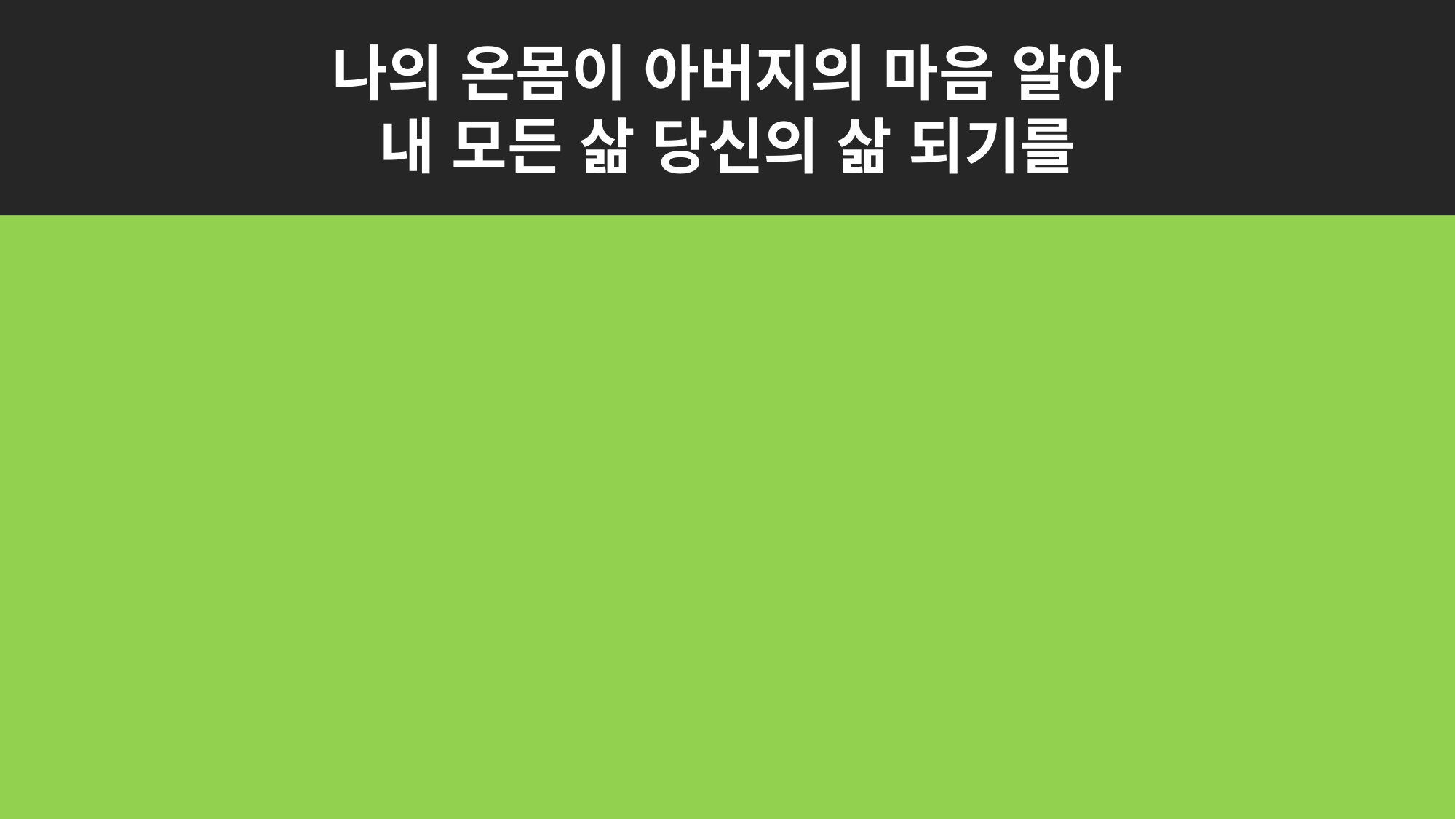

나의 온몸이 아버지의 마음 알아
내 모든 삶 당신의 삶 되기를